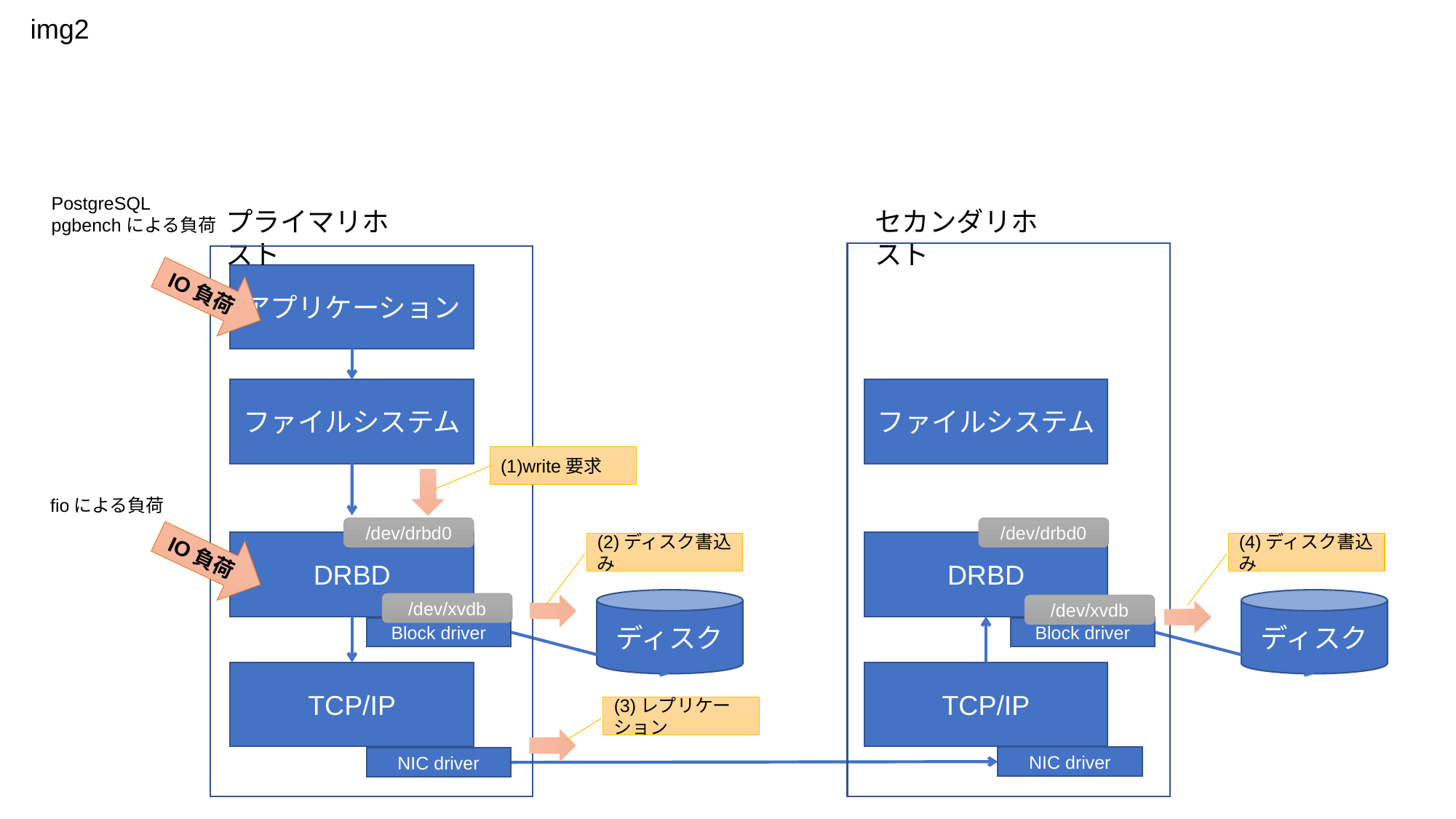

img2
PostgreSQL pgbenchによる負荷
プライマリホスト
セカンダリホスト

IO負荷
アプリケーション
ファイルシステム
ファイルシステム
(1)write要求

fioによる負荷
/dev/drbd0
/dev/drbd0
IO負荷
DRBD
DRBD
(2)ディスク書込み
(4)ディスク書込み

ディスク
ディスク
/dev/xvdb

/dev/xvdb
Block driver
Block driver
TCP/IP
TCP/IP
(3)レプリケーション

NIC driver
NIC driver